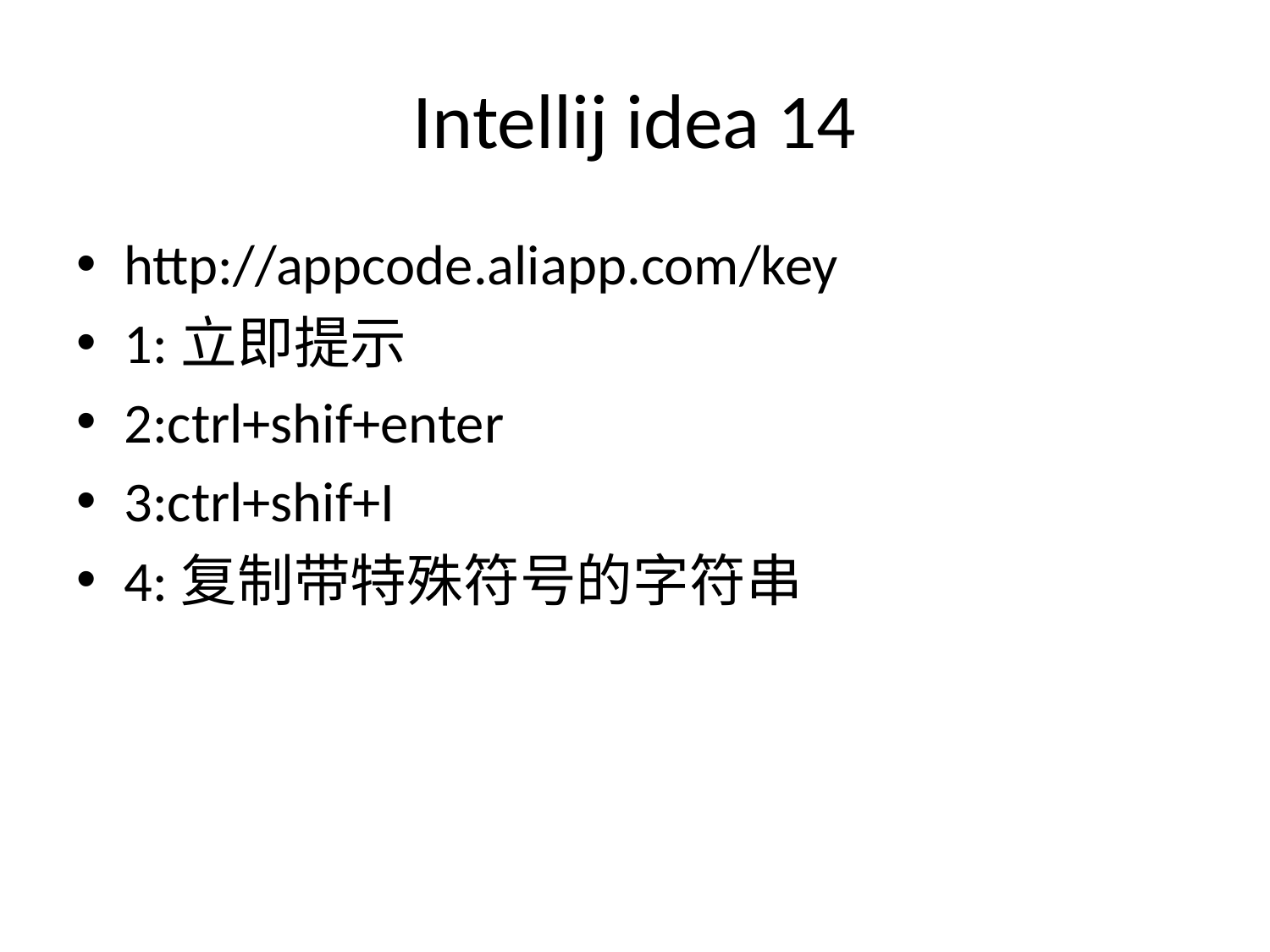

# Intellij idea 14
http://appcode.aliapp.com/key
1:立即提示
2:ctrl+shif+enter
3:ctrl+shif+I
4:复制带特殊符号的字符串